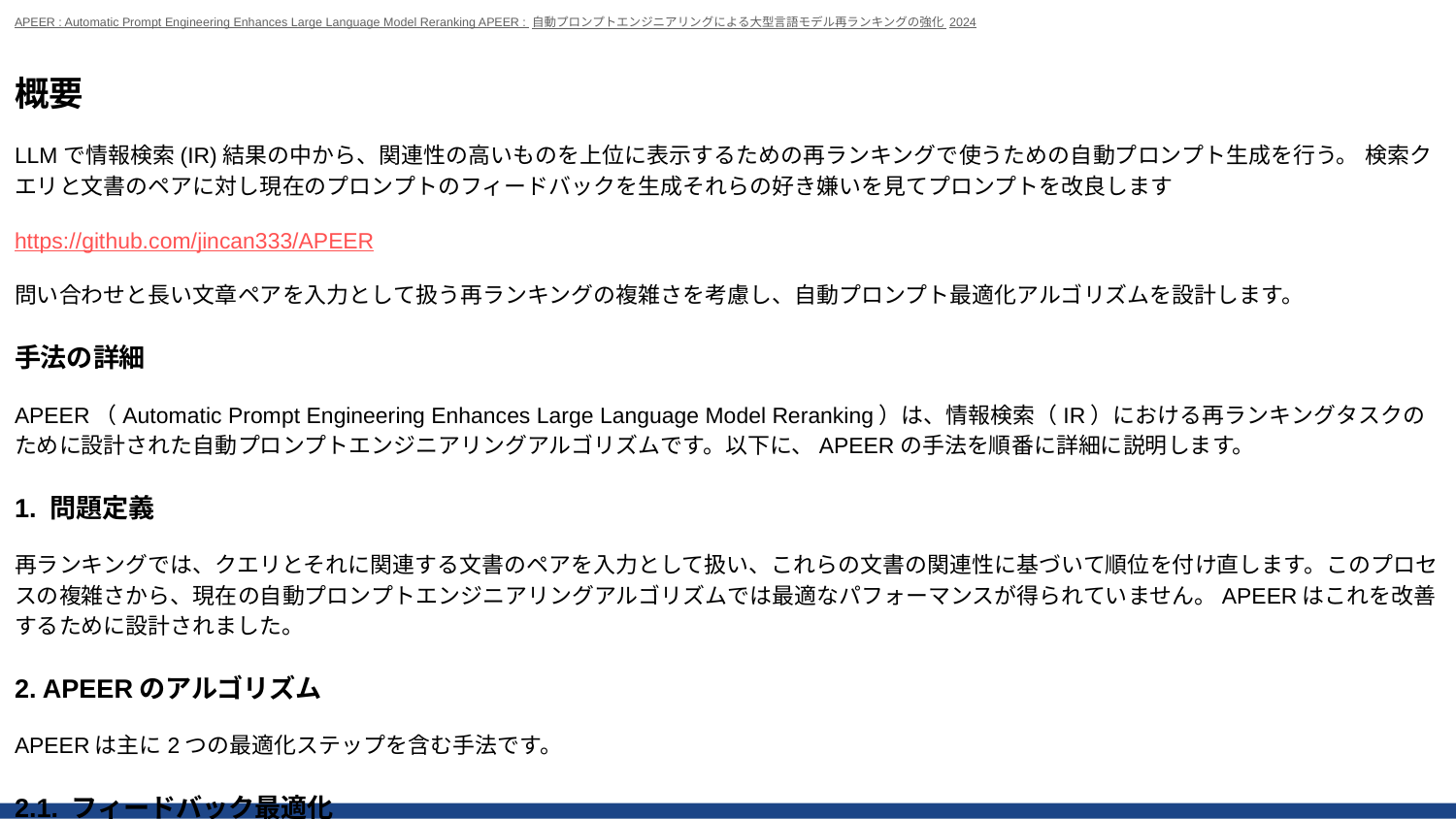

APEER : Automatic Prompt Engineering Enhances Large Language Model Reranking APEER : 自動プロンプトエンジニアリングによる大型言語モデル再ランキングの強化 2024
概要
LLMで情報検索(IR)結果の中から、関連性の高いものを上位に表示するための再ランキングで使うための自動プロンプト生成を行う。 検索クエリと文書のペアに対し現在のプロンプトのフィードバックを生成それらの好き嫌いを見てプロンプトを改良します
https://github.com/jincan333/APEER
問い合わせと長い文章ペアを入力として扱う再ランキングの複雑さを考慮し、自動プロンプト最適化アルゴリズムを設計します。
手法の詳細
APEER（Automatic Prompt Engineering Enhances Large Language Model Reranking）は、情報検索（IR）における再ランキングタスクのために設計された自動プロンプトエンジニアリングアルゴリズムです。以下に、APEERの手法を順番に詳細に説明します。
1. 問題定義
再ランキングでは、クエリとそれに関連する文書のペアを入力として扱い、これらの文書の関連性に基づいて順位を付け直します。このプロセスの複雑さから、現在の自動プロンプトエンジニアリングアルゴリズムでは最適なパフォーマンスが得られていません。APEERはこれを改善するために設計されました。
2. APEERのアルゴリズム
APEERは主に2つの最適化ステップを含む手法です。
2.1. フィードバック最適化
初期プロンプトの推論：
現在のプロンプトを使用して、一連のデータ（クエリと文書のペア）に対してモデルを推論します。
フィードバックの収集：
現在のプロンプトがどのように改善できるかについてのフィードバックを収集します。このフィードバックはモデル自体によって生成されます。
改良されたプロンプトの生成：
収集したフィードバックを基に、改良されたプロンプトを生成します。
2.2. 好みの最適化
正のプロンプトと負のプロンプトのセット：
正のプロンプトセットと負のプロンプトセットを構築し、これらを用いてプロンプトの好みを学習します。
正のプロンプトと負のプロンプトのデモンストレーションペア：
最も良いプロンプトと最も悪いプロンプトをデモンストレーションペアとして選びます。
プロンプトの好みの最適化：
これらのデモンストレーションペアを基に、現在のプロンプトをさらに最適化します。
実験
APEERの有効性を検証するために、以下の実験が行われました：
モデルとデータセット：
GPT-4、LLaMA3、Qwen2などの異なるLLMと、10の異なるデータセット（例：TREC、BEIR）を使用しました。
結果の評価：
APEERは、既存の最先端手動プロンプトよりも優れたパフォーマンスを示しました。また、APEERで生成されたプロンプトは、多様なタスクやLLM間での移植性が高いことが確認されました。
実装手順
1. 初期プロンプトの設定
正のプロンプトとして現在の最先端手動プロンプトを使用し、負のプロンプトとして性能が低いプロンプトを設定します。
2. フィードバック最適化の詳細
データセットのサンプリング：
トレーニングデータセットからランダムにクエリをサンプリングし、それに関連する文書のセットを構築します。
フィードバックの生成：
現在のプロンプトに基づいてモデルからフィードバックを生成し、そのフィードバックに基づいて新しいプロンプトを作成します。
3. 好みの最適化の詳細
好みの学習：
正のプロンプトと負のプロンプトを使用して、モデルが好むプロンプトと好まないプロンプトのペアを学習します。
プロンプトの改良：
学習した好みのデータに基づいてプロンプトを改良し、最適なプロンプトを生成します。
4. トレーニングと評価
実験の詳細な設定に基づいて、トレーニングデータセットと検証データセットを使用し、モデルのパフォーマンスを評価します。
使用用途
APEERは主に情報検索システムにおける再ランキングタスクに使用されます。例えば、検索エンジンがユーザーのクエリに対して提供する結果の順位付けを改善するために使用されます。
次に読むべき論文
1. プロンプトエンジニアリング
Schick and Schütze (2021): 「Exploiting cloze-questions for few-shot text classification and natural language inference」
Liu et al. (2023): 「The power of scale for parameter-efficient prompt tuning」
2. LLMと情報検索
Zhu et al. (2023): 「Large language models for information retrieval: A survey」
Lin et al. (2021): 「Pyserini: A python toolkit for reproducible information retrieval research with sparse and dense representations」
3. zeroshot再ランキング
Sun et al. (2023): 「Is chatgpt good at search? investigating large language models as re-ranking agents」
Qin et al. (2023): 「Large language models are effective text rankers with pairwise ranking prompting」